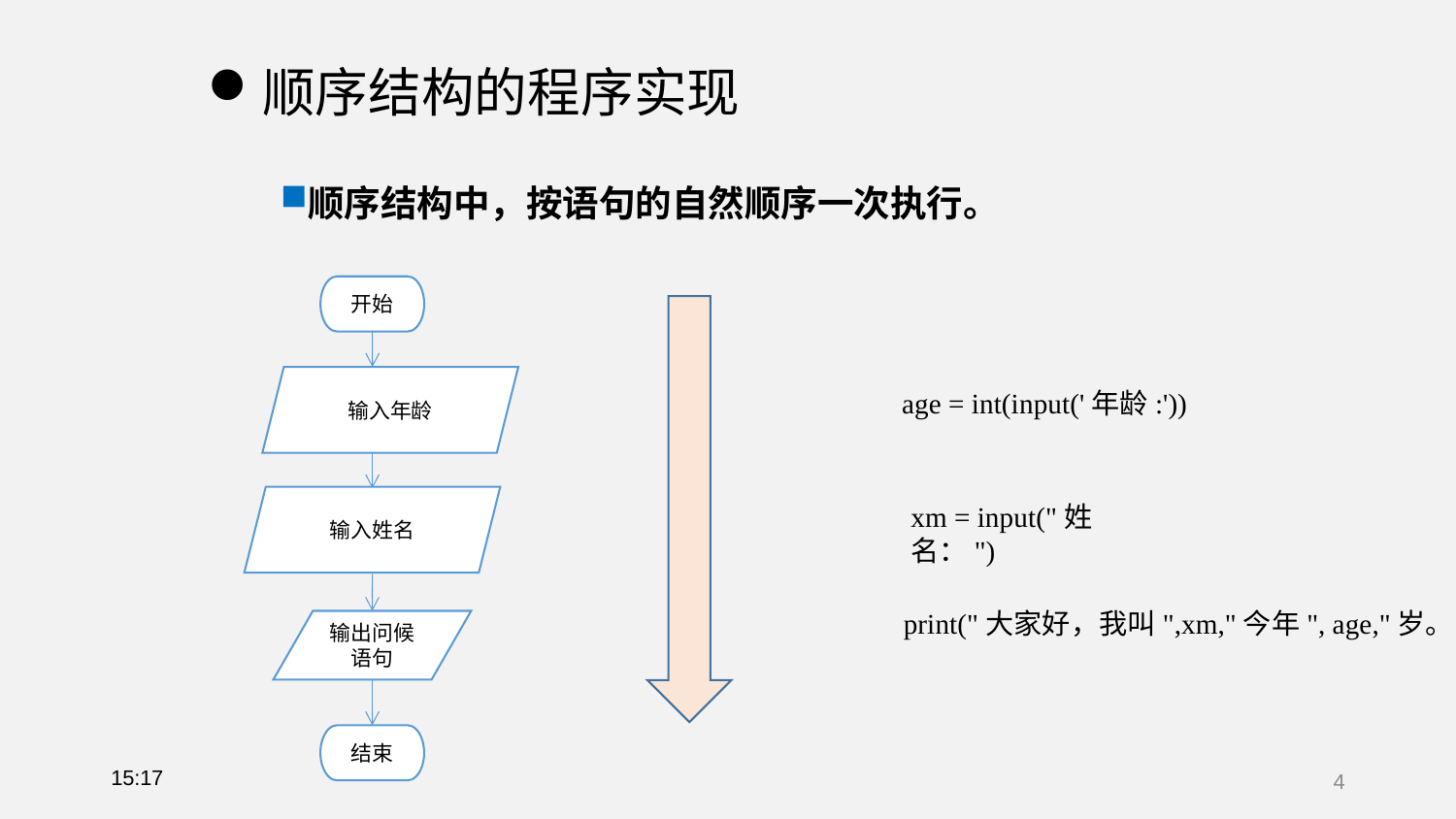

顺序结构的程序实现
顺序结构中，按语句的自然顺序一次执行。

开始

输入年龄
age = int(input('年龄:'))
输入姓名
xm = input("姓名：")
 print("大家好，我叫",xm,"今年", age,"岁。")
输出问候语句
结束
15:17
4